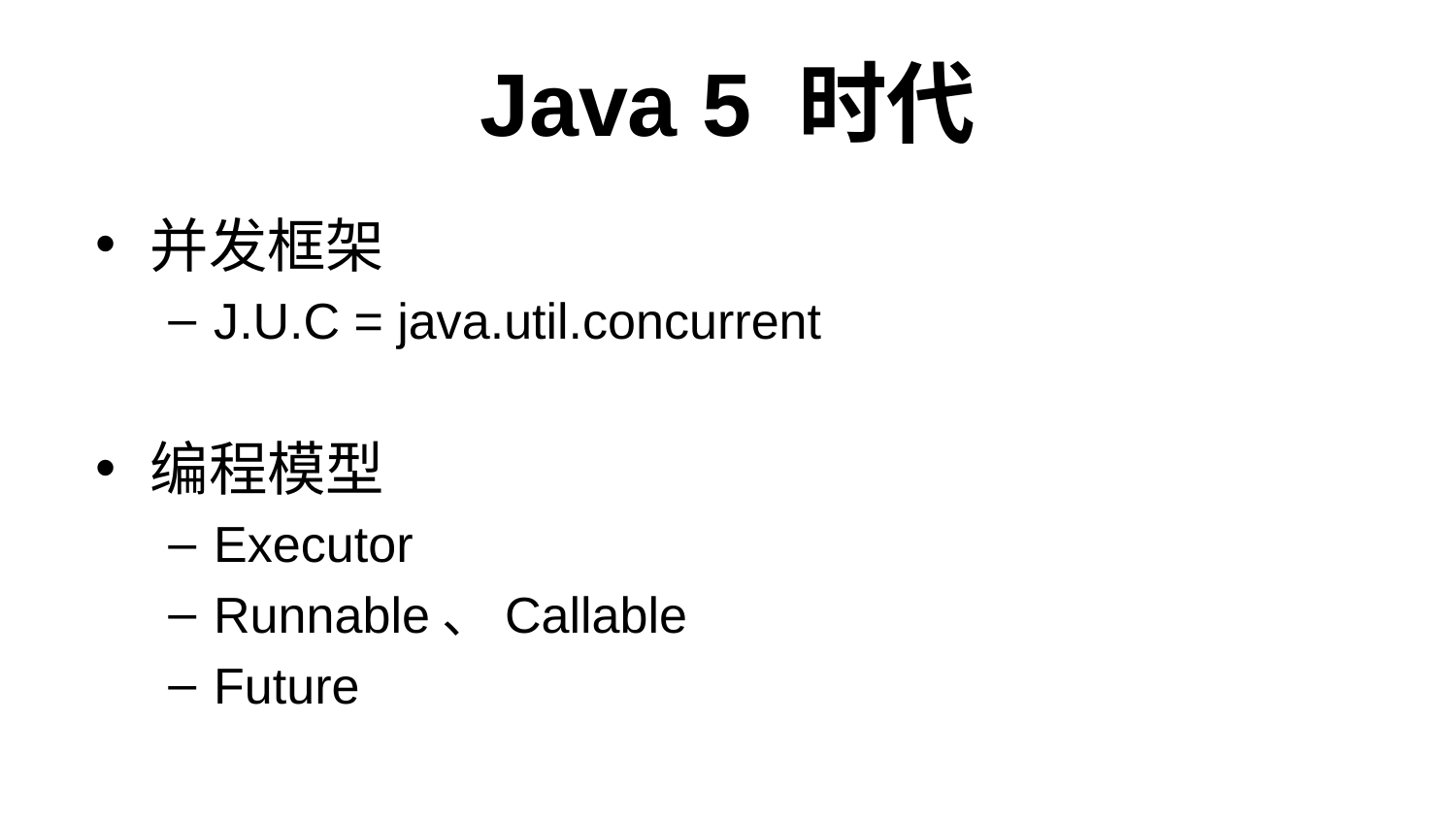

# Java 5 时代
并发框架
J.U.C = java.util.concurrent

编程模型
Executor
Runnable、Callable
Future